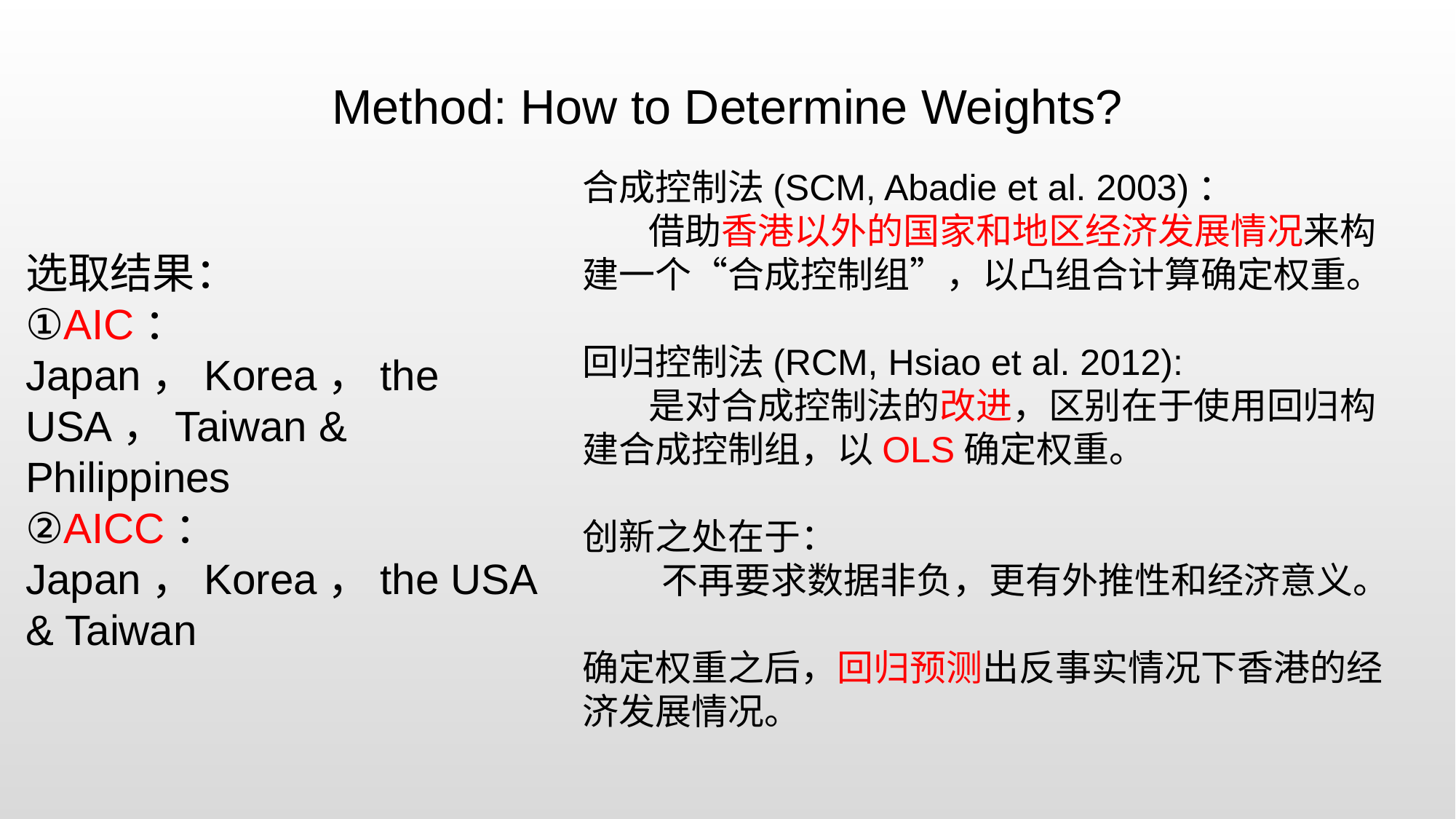

Method: How to Determine Weights?
合成控制法(SCM, Abadie et al. 2003)：
       借助香港以外的国家和地区经济发展情况来构建一个“合成控制组”，以凸组合计算确定权重。

回归控制法(RCM, Hsiao et al. 2012):
       是对合成控制法的改进，区别在于使用回归构建合成控制组，以OLS确定权重。

创新之处在于：
  不再要求数据非负，更有外推性和经济意义。

确定权重之后，回归预测出反事实情况下香港的经济发展情况。
选取结果：
①AIC：
Japan，Korea，the USA，Taiwan & Philippines
②AICC：
Japan，Korea，the USA & Taiwan